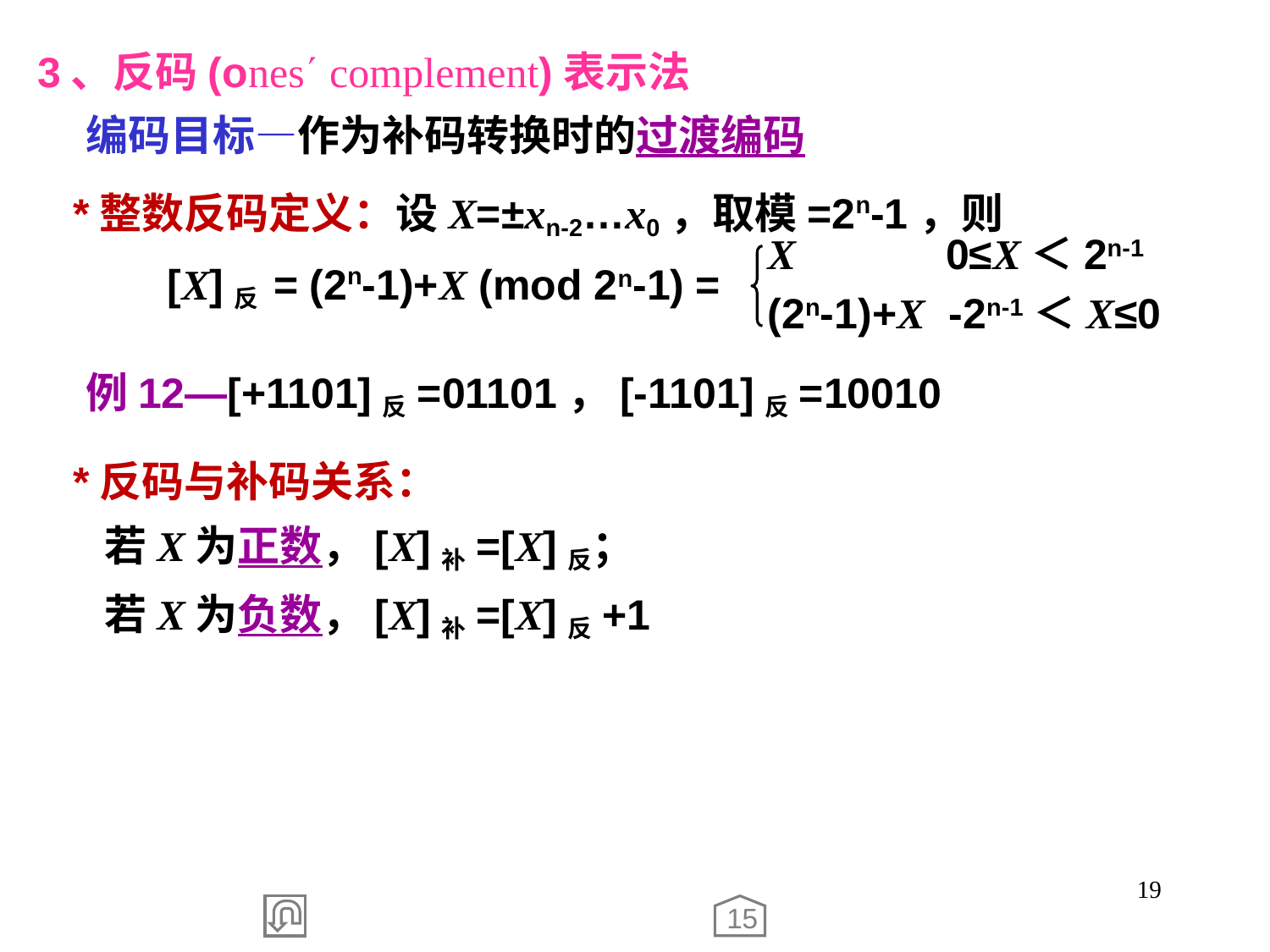

3、反码(ones′ complement)表示法
    编码目标—作为补码转换时的过渡编码
   *整数反码定义：设X=±xn-2…x0，取模=2n-1，则
X             0≤X＜2n-1
(2n-1)+X  -2n-1＜X≤0

[X]反 = (2n-1)+X (mod 2n-1) =
    例12—[+1101]反=01101，[-1101]反=10010
   *反码与补码关系：
      若X为正数，[X]补=[X]反；
      若X为负数，[X]补=[X]反+1
19

15